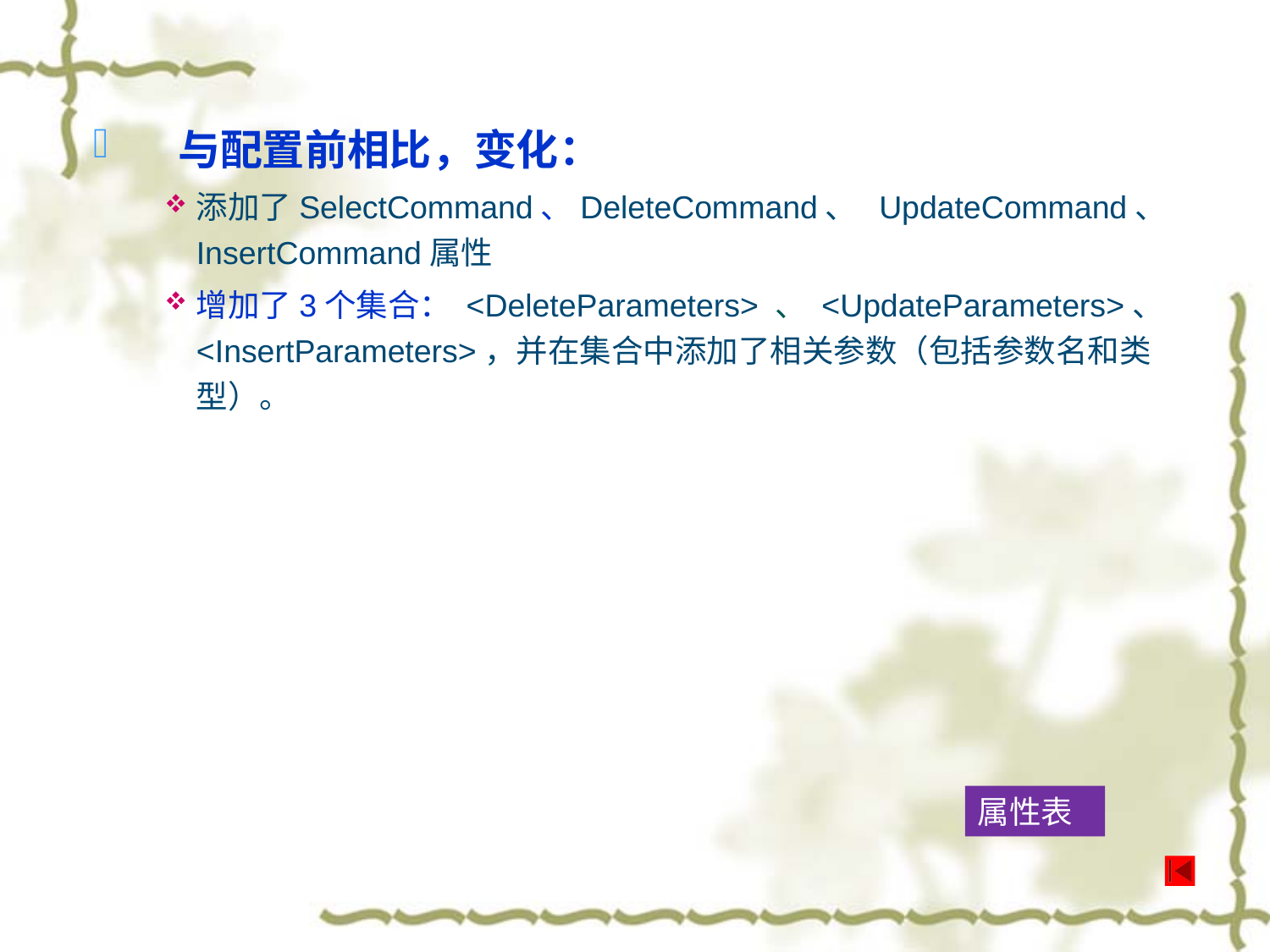

与配置前相比，变化：
添加了SelectCommand、DeleteCommand、  UpdateCommand、 InsertCommand属性
增加了3个集合： <DeleteParameters> 、 <UpdateParameters>、 <InsertParameters>，并在集合中添加了相关参数（包括参数名和类型）。

属性表